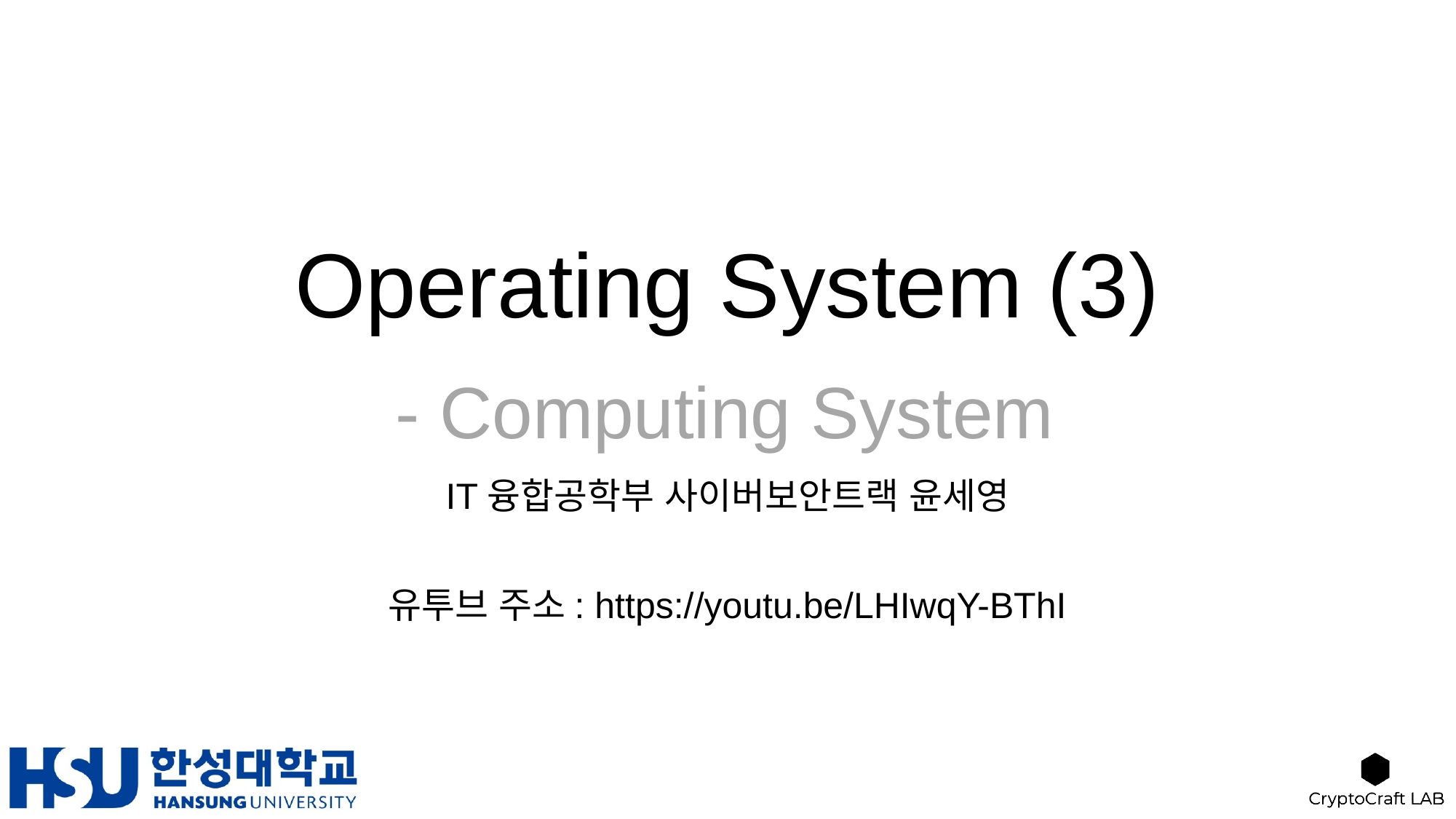

# Operating System (3)
- Computing System
IT융합공학부 사이버보안트랙 윤세영

유투브 주소: https://youtu.be/LHIwqY-BThI